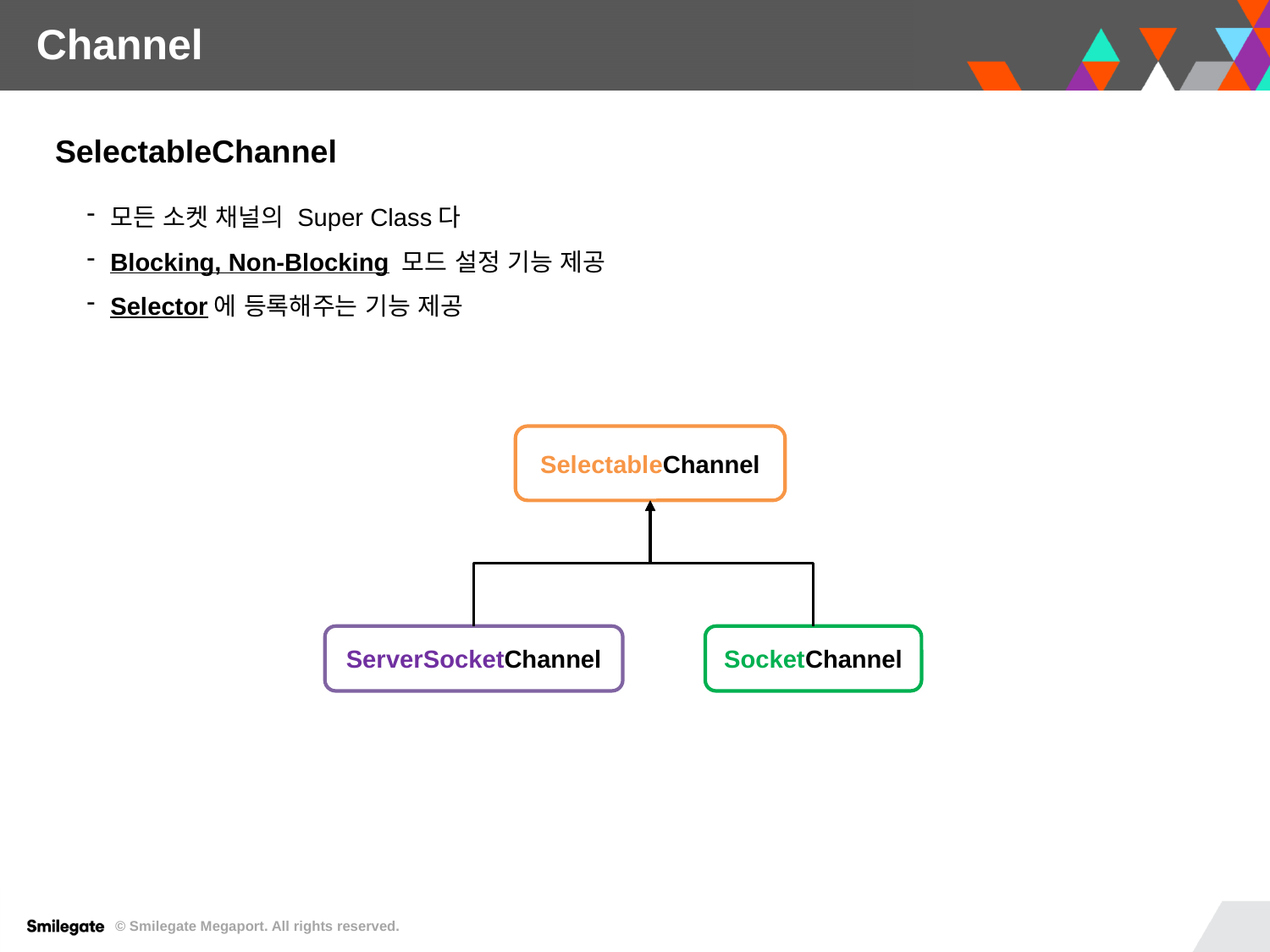

Channel
SelectableChannel
모든 소켓 채널의 Super Class다
Blocking, Non-Blocking 모드 설정 기능 제공
Selector에 등록해주는 기능 제공
SelectableChannel
ServerSocketChannel
SocketChannel